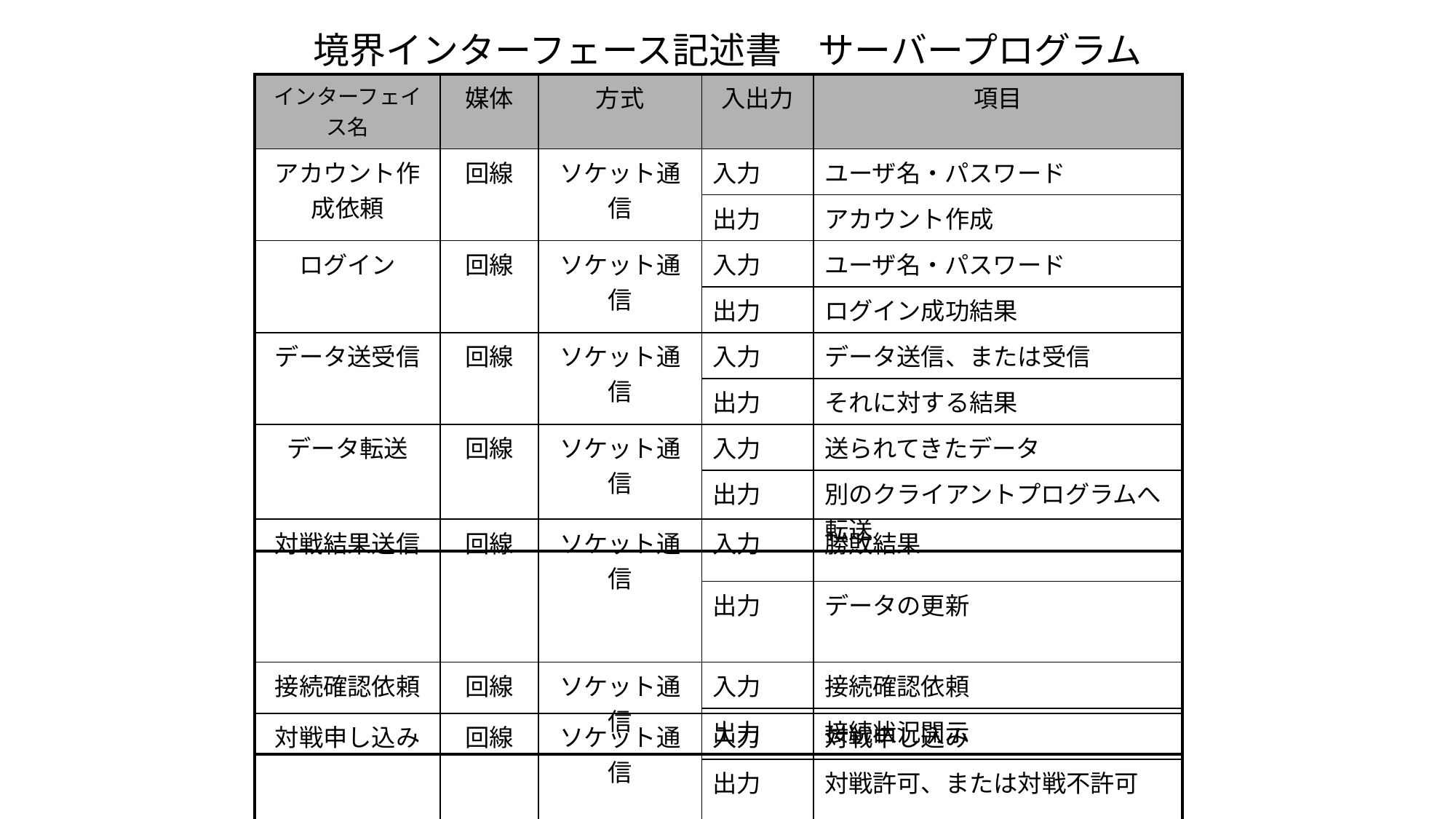

# 境界インターフェース記述書　サーバープログラム
| インターフェイス名 | 媒体 | 方式 | 入出力 | 項目 |
| --- | --- | --- | --- | --- |
| アカウント作成依頼 | 回線 | ソケット通信 | 入力 | ユーザ名・パスワード |
|  |  |  | 出力 | アカウント作成 |
| ログイン | 回線 | ソケット通信 | 入力 | ユーザ名・パスワード |
|  |  |  | 出力 | ログイン成功結果 |
| データ送受信 | 回線 | ソケット通信 | 入力 | データ送信、または受信 |
|  |  |  | 出力 | それに対する結果 |
| データ転送 | 回線 | ソケット通信 | 入力 | 送られてきたデータ |
|  |  |  | 出力 | 別のクライアントプログラムへ転送 |
| 対戦結果送信 | 回線 | ソケット通信 | 入力 | 勝敗結果 |
| --- | --- | --- | --- | --- |
|  |  |  | 出力 | データの更新 |
| 接続確認依頼 | 回線 | ソケット通信 | 入力 | 接続確認依頼 |
|  |  |  | 出力 | 接続状況開示 |
| 対戦申し込み | 回線 | ソケット通信 | 入力 | 対戦申し込み |
| --- | --- | --- | --- | --- |
|  |  |  | 出力 | 対戦許可、または対戦不許可 |